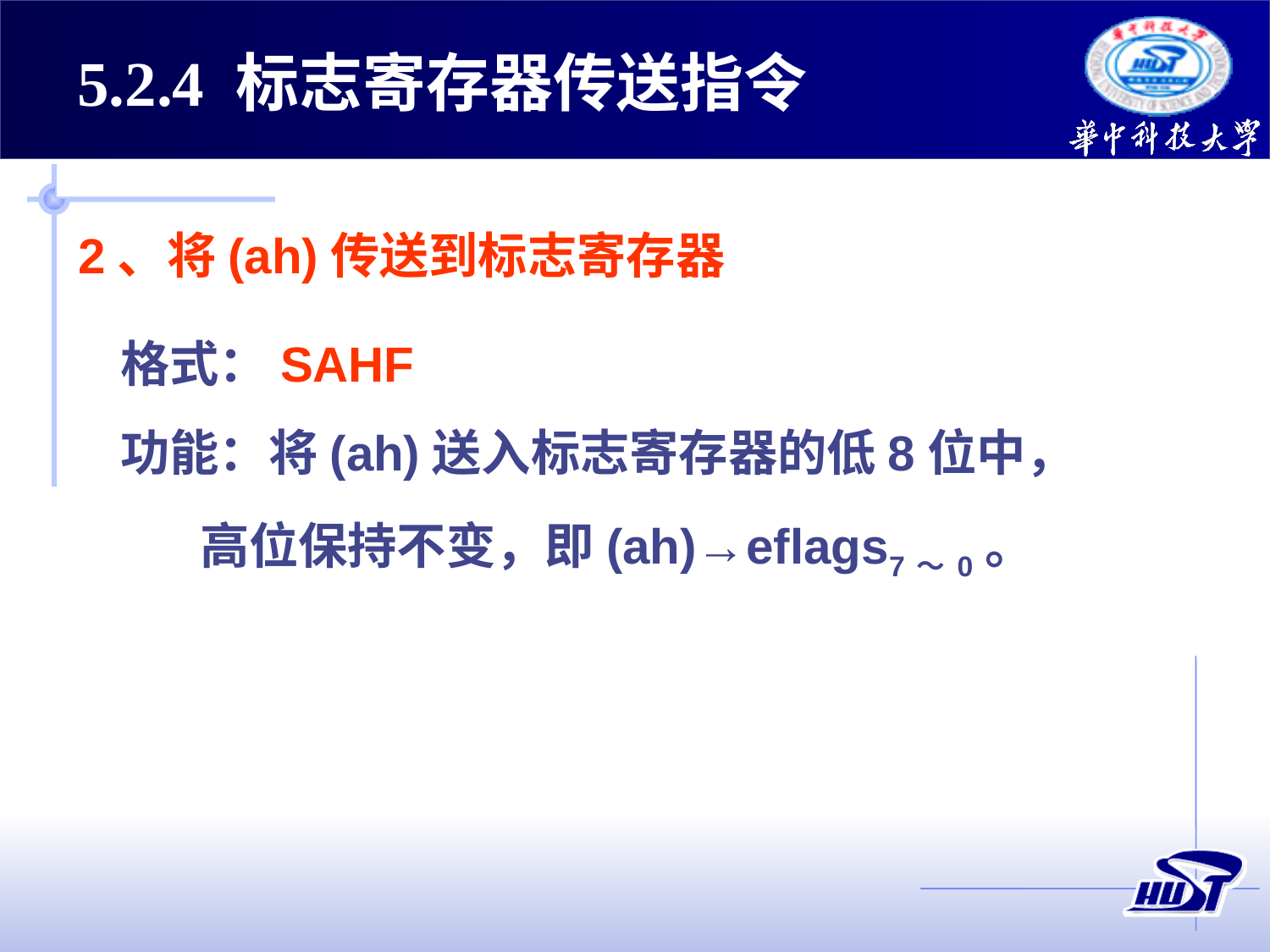

5.2.4 标志寄存器传送指令
2、将(ah)传送到标志寄存器

格式：SAHF
功能：将(ah)送入标志寄存器的低8位中，
      高位保持不变，即(ah)→eflags7～0。